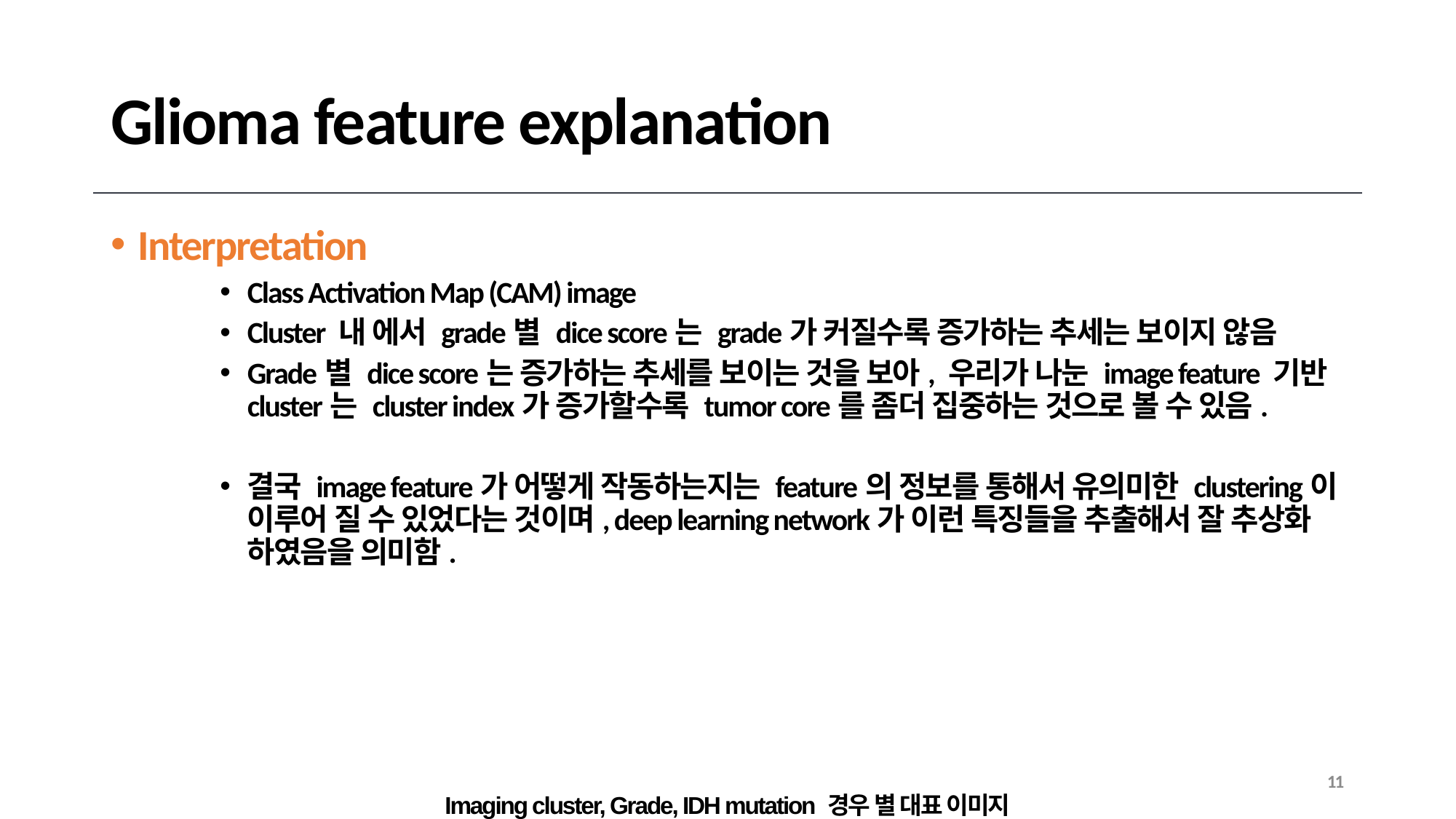

# Glioma feature explanation
Interpretation
Class Activation Map (CAM) image
Cluster 내 에서 grade별 dice score는 grade가 커질수록 증가하는 추세는 보이지 않음
Grade별 dice score는 증가하는 추세를 보이는 것을 보아, 우리가 나눈 image feature 기반 cluster는 cluster index가 증가할수록 tumor core를 좀더 집중하는 것으로 볼 수 있음.

결국 image feature가 어떻게 작동하는지는 feature의 정보를 통해서 유의미한 clustering이 이루어 질 수 있었다는 것이며, deep learning network가 이런 특징들을 추출해서 잘 추상화 하였음을 의미함.
11
Imaging cluster, Grade, IDH mutation 경우 별 대표 이미지